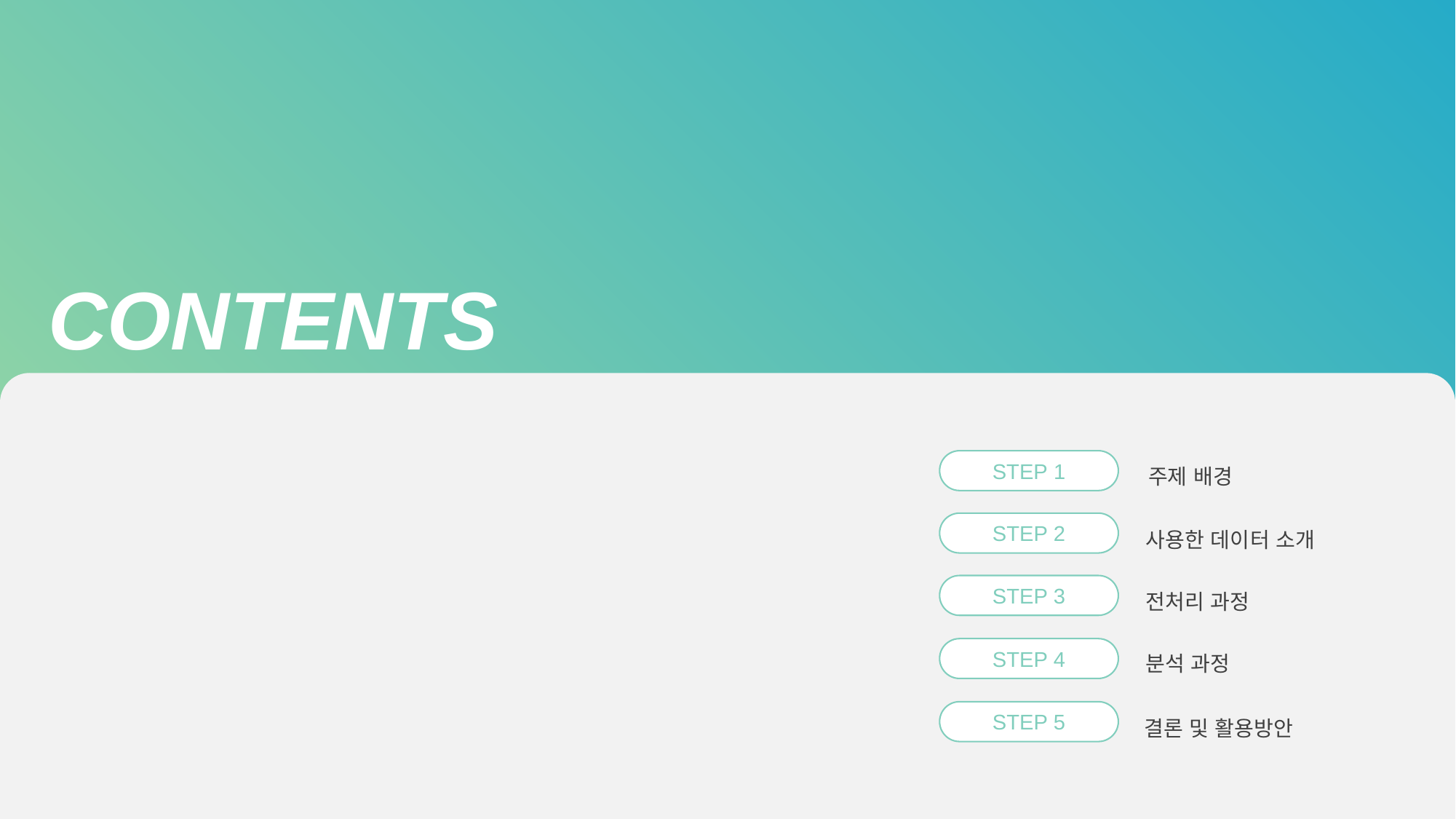

CONTENTS

주제 배경
STEP 1
사용한 데이터 소개
STEP 2
전처리 과정
STEP 3
분석 과정
STEP 4
결론 및 활용방안
STEP 5